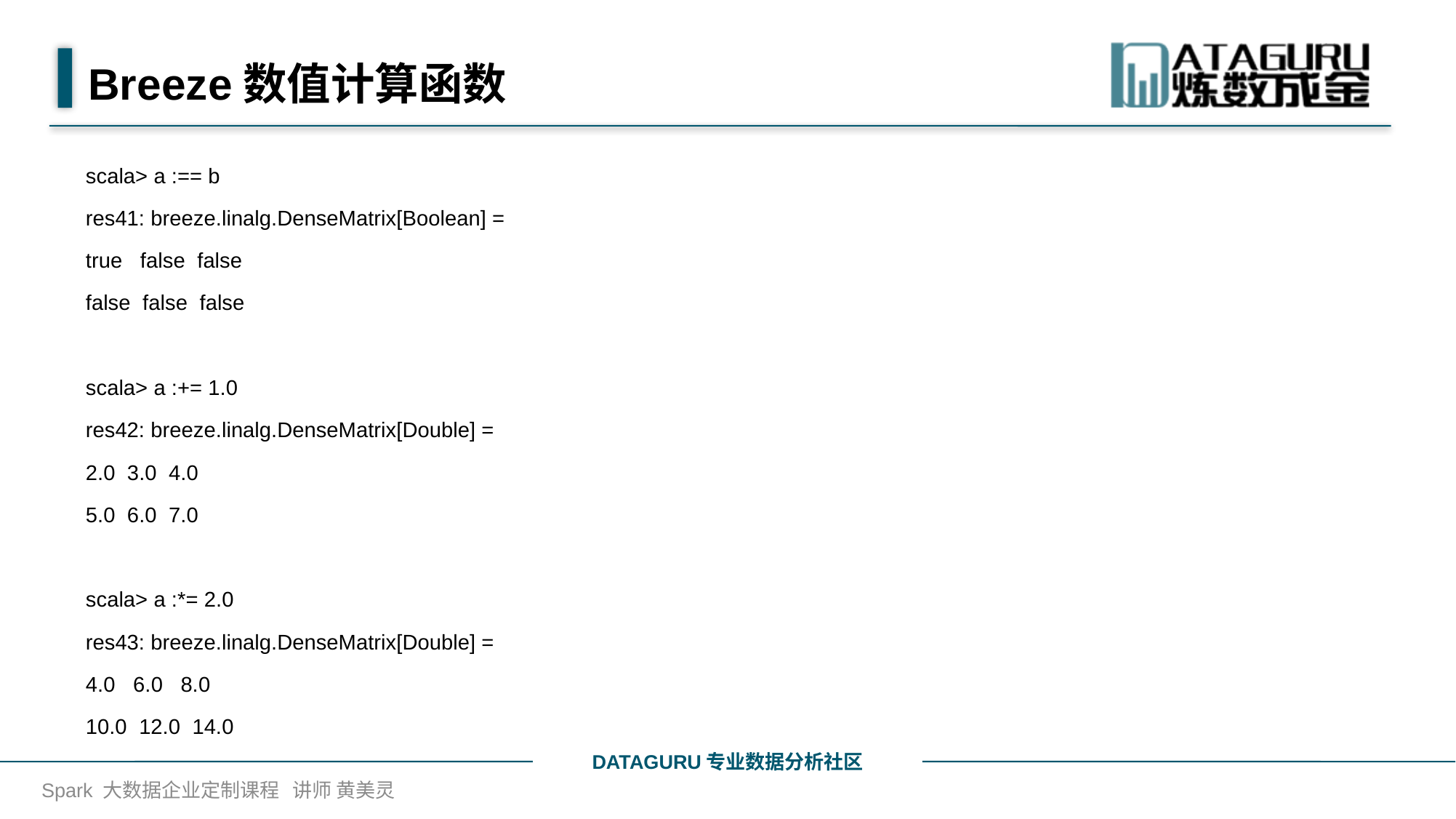

# Breeze数值计算函数
scala> a :== b
res41: breeze.linalg.DenseMatrix[Boolean] =
true   false  false
false  false  false

scala> a :+= 1.0
res42: breeze.linalg.DenseMatrix[Double] =
2.0  3.0  4.0
5.0  6.0  7.0

scala> a :*= 2.0
res43: breeze.linalg.DenseMatrix[Double] =
4.0   6.0   8.0
10.0  12.0  14.0